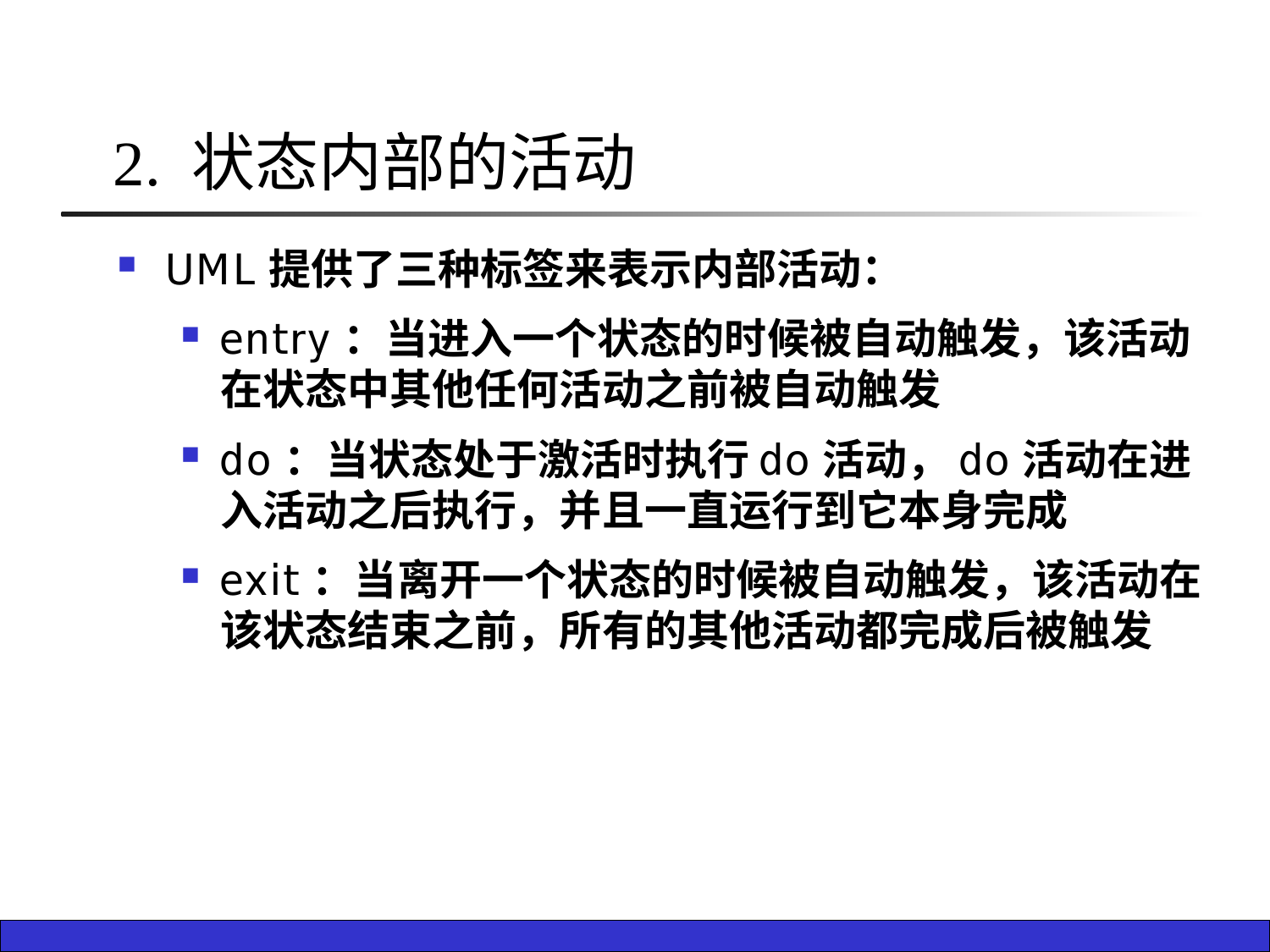

# 2. 状态内部的活动
UML提供了三种标签来表示内部活动：
entry：当进入一个状态的时候被自动触发，该活动在状态中其他任何活动之前被自动触发
do：当状态处于激活时执行do活动，do活动在进入活动之后执行，并且一直运行到它本身完成
exit：当离开一个状态的时候被自动触发，该活动在该状态结束之前，所有的其他活动都完成后被触发